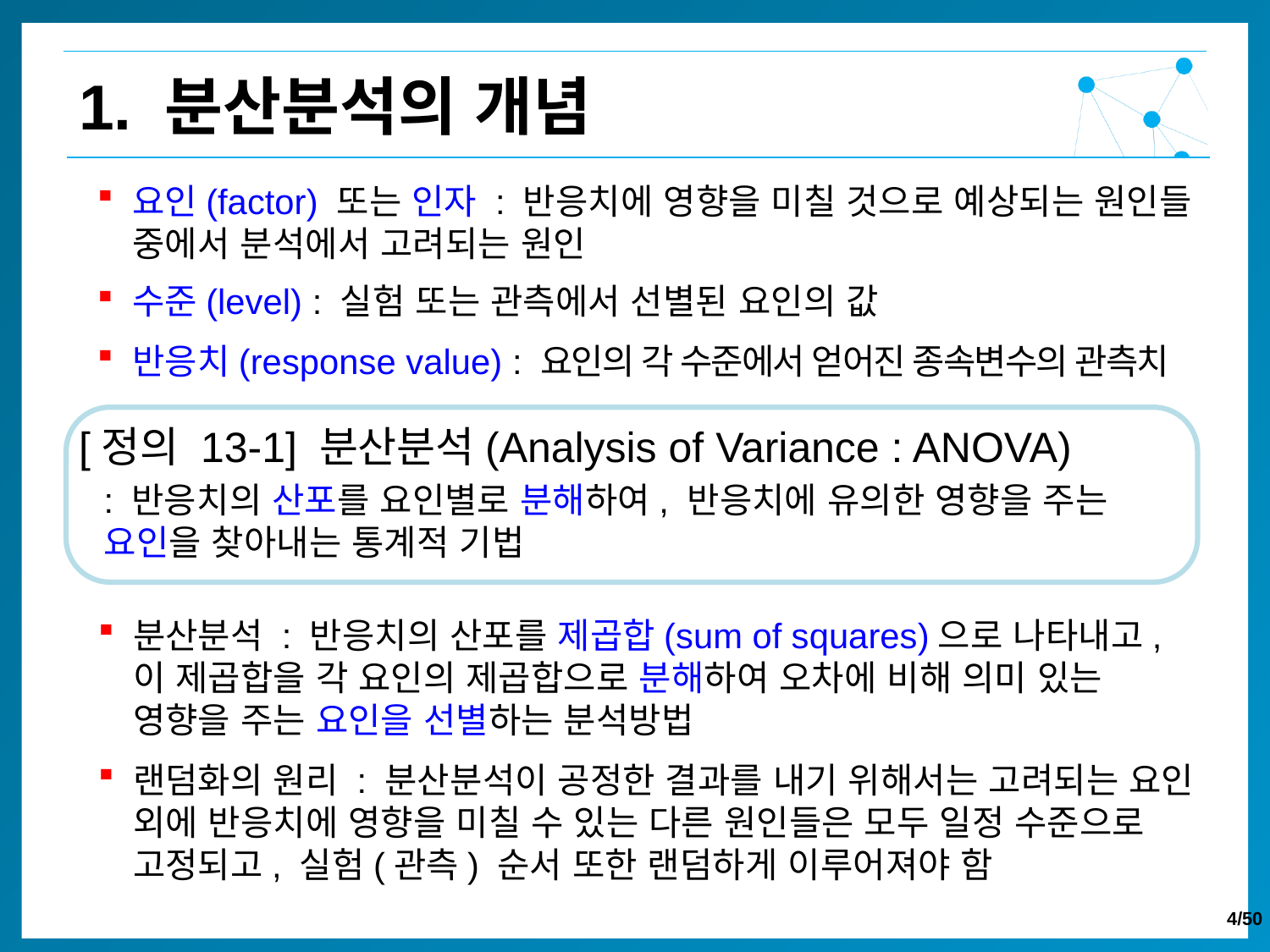

1. 분산분석의 개념
요인(factor) 또는 인자 : 반응치에 영향을 미칠 것으로 예상되는 원인들 중에서 분석에서 고려되는 원인
수준(level) : 실험 또는 관측에서 선별된 요인의 값
반응치(response value) : 요인의 각 수준에서 얻어진 종속변수의 관측치

[정의 13-1] 분산분석(Analysis of Variance : ANOVA)
: 반응치의 산포를 요인별로 분해하여, 반응치에 유의한 영향을 주는 요인을 찾아내는 통계적 기법

분산분석 : 반응치의 산포를 제곱합(sum of squares)으로 나타내고, 이 제곱합을 각 요인의 제곱합으로 분해하여 오차에 비해 의미 있는 영향을 주는 요인을 선별하는 분석방법
랜덤화의 원리 : 분산분석이 공정한 결과를 내기 위해서는 고려되는 요인 외에 반응치에 영향을 미칠 수 있는 다른 원인들은 모두 일정 수준으로 고정되고, 실험(관측) 순서 또한 랜덤하게 이루어져야 함